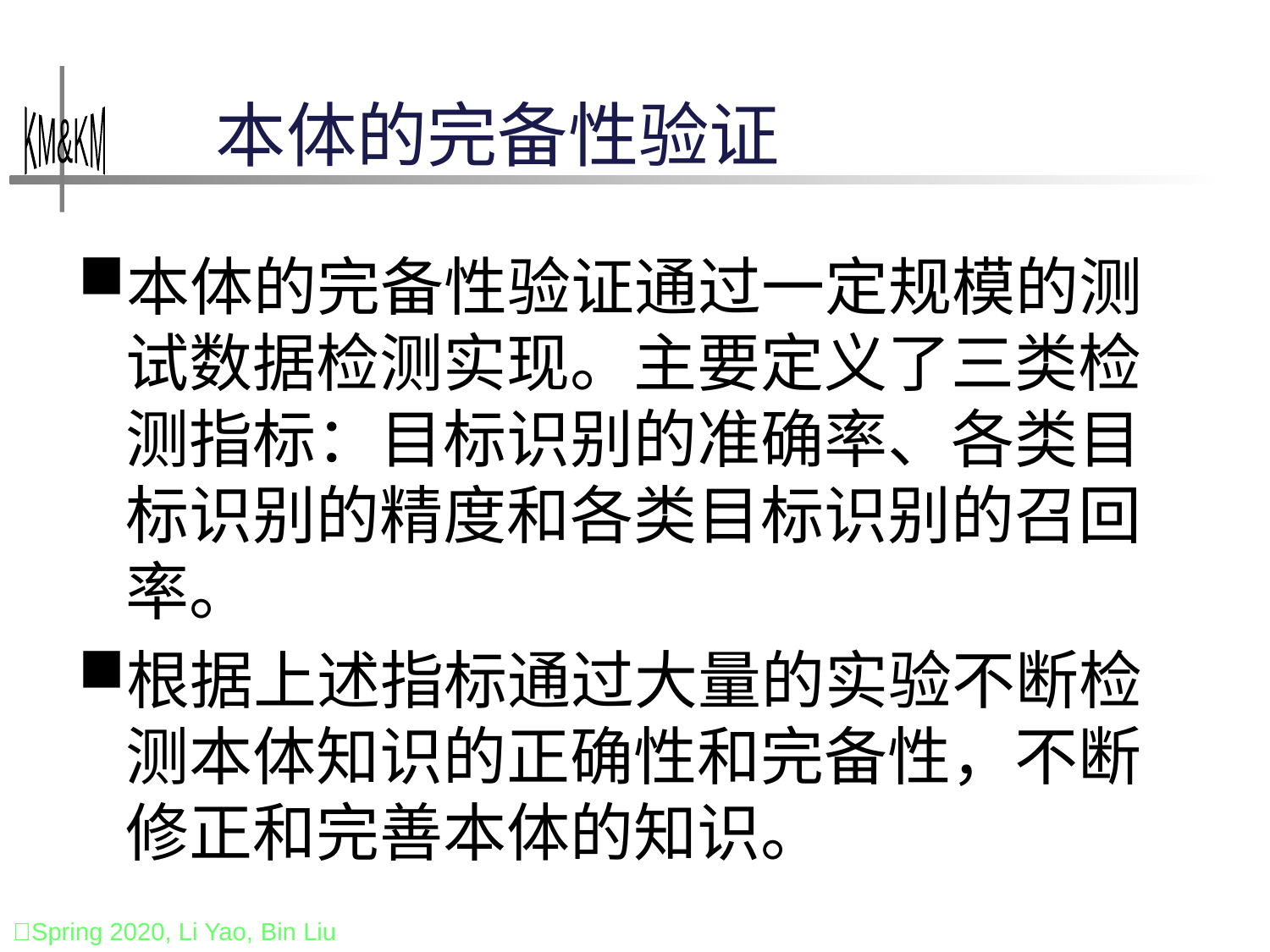

# 本体的完备性验证
本体的完备性验证通过一定规模的测试数据检测实现。主要定义了三类检测指标：目标识别的准确率、各类目标识别的精度和各类目标识别的召回率。
根据上述指标通过大量的实验不断检测本体知识的正确性和完备性，不断修正和完善本体的知识。